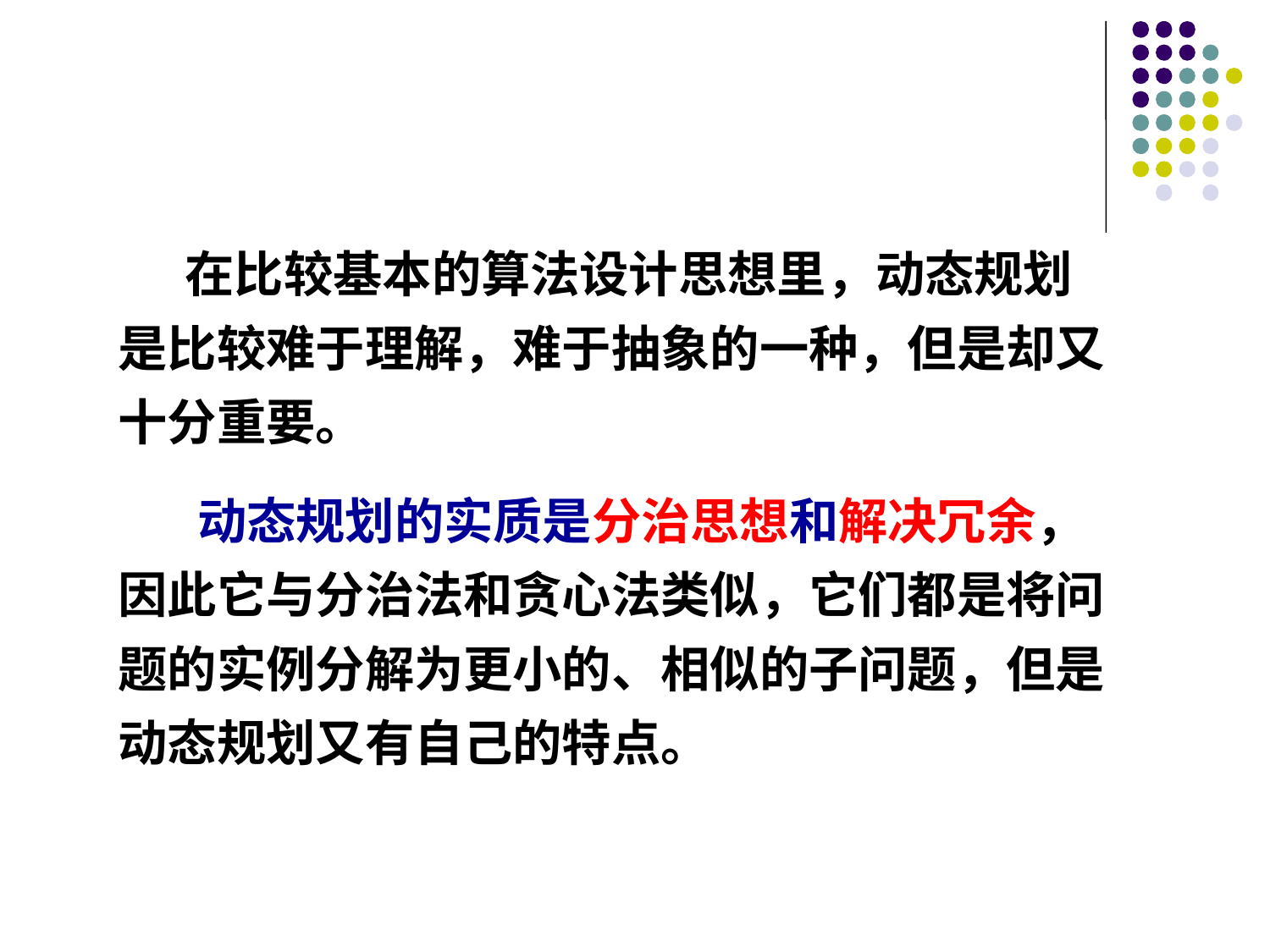

在比较基本的算法设计思想里，动态规划是比较难于理解，难于抽象的一种，但是却又十分重要。
      动态规划的实质是分治思想和解决冗余，因此它与分治法和贪心法类似，它们都是将问题的实例分解为更小的、相似的子问题，但是动态规划又有自己的特点。